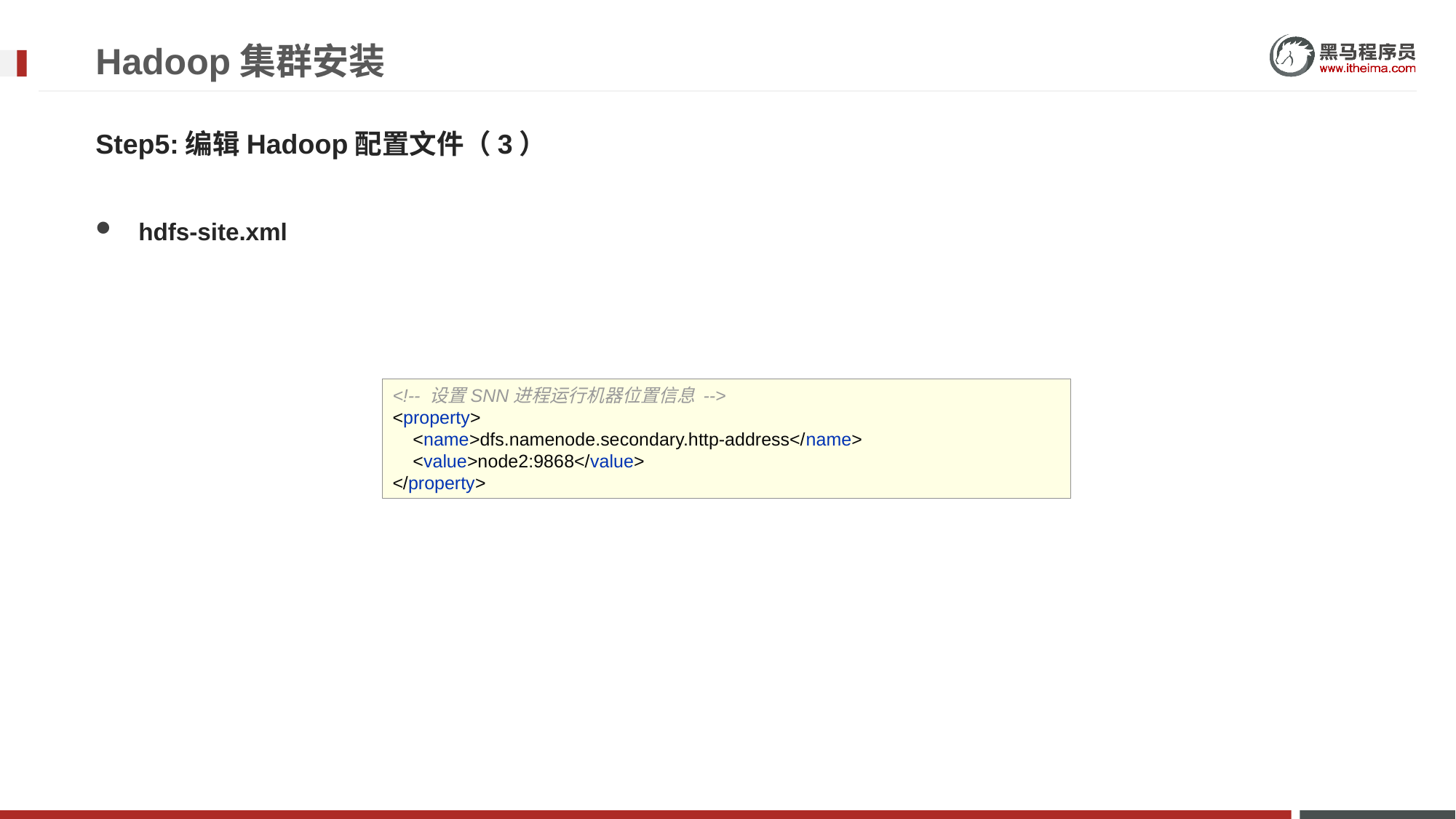

# Hadoop集群安装
Step5:编辑Hadoop配置文件（3）
hdfs-site.xml
<!-- 设置SNN进程运行机器位置信息 -->
<property>
    <name>dfs.namenode.secondary.http-address</name>
    <value>node2:9868</value>
</property>